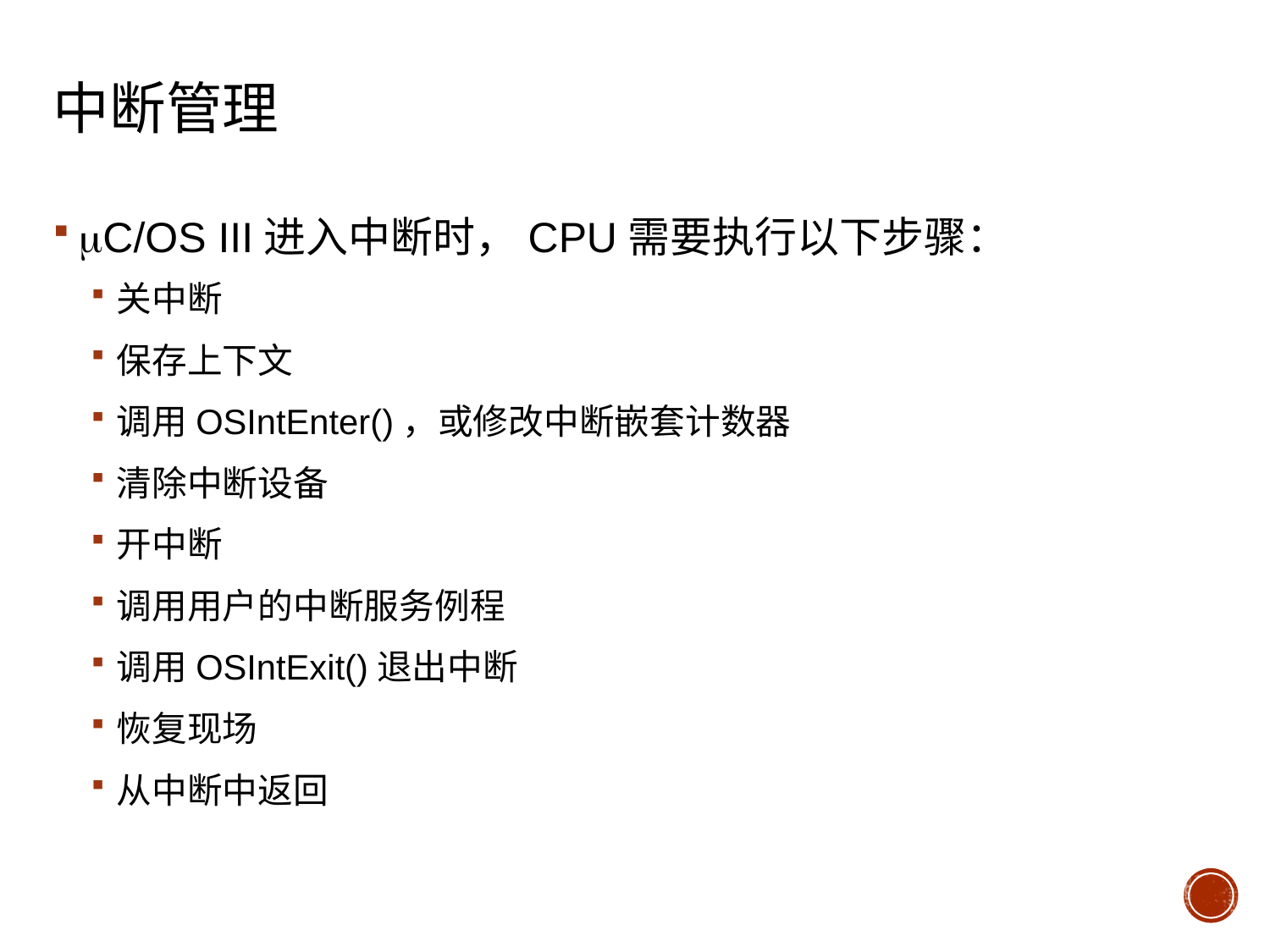

# 中断管理
μC/OS III进入中断时，CPU需要执行以下步骤：
关中断
保存上下文
调用OSIntEnter()，或修改中断嵌套计数器
清除中断设备
开中断
调用用户的中断服务例程
调用OSIntExit()退出中断
恢复现场
从中断中返回